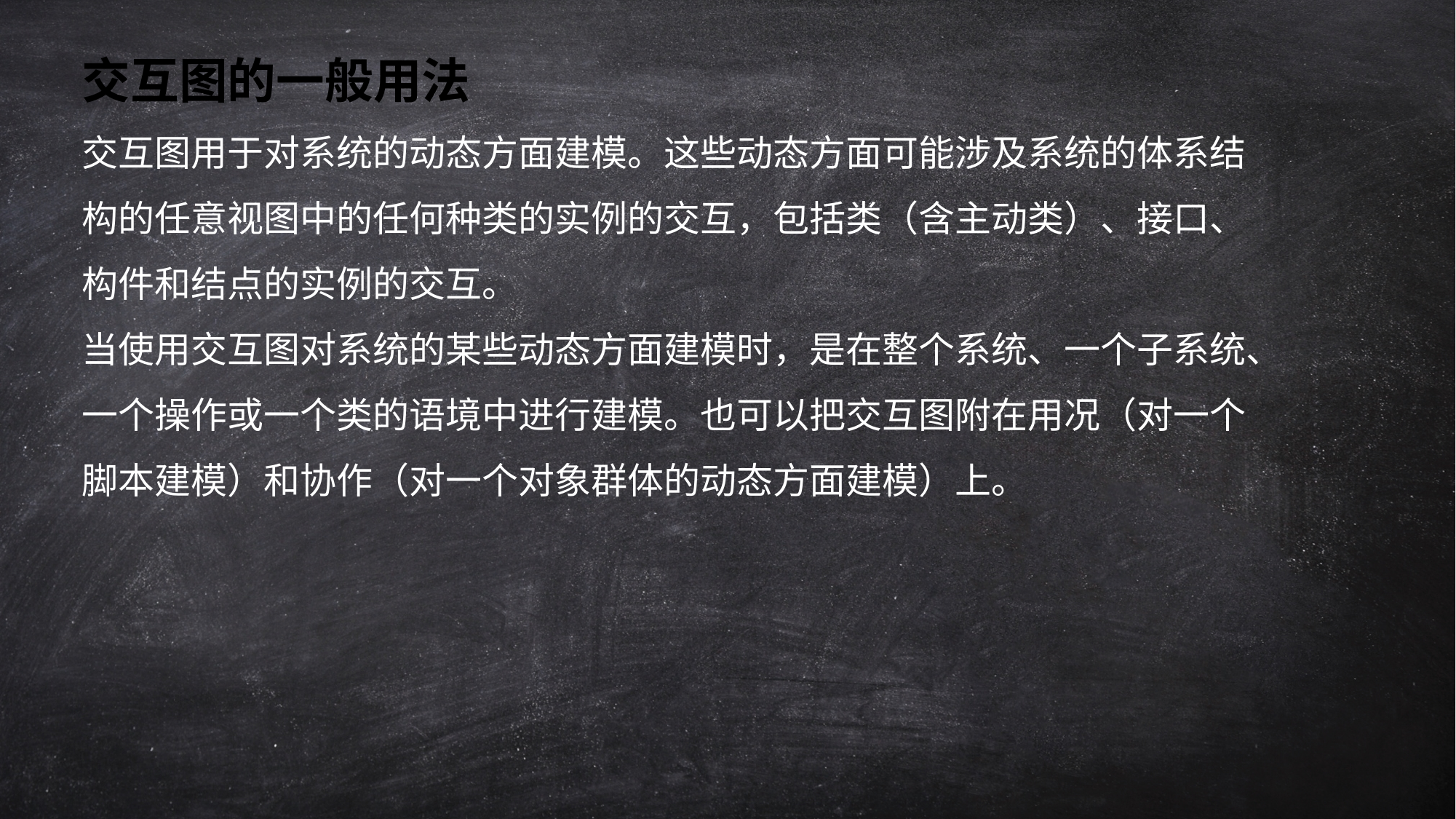

交互图的一般用法
交互图用于对系统的动态方面建模。这些动态方面可能涉及系统的体系结构的任意视图中的任何种类的实例的交互，包括类（含主动类）、接口、构件和结点的实例的交互。
当使用交互图对系统的某些动态方面建模时，是在整个系统、一个子系统、一个操作或一个类的语境中进行建模。也可以把交互图附在用况（对一个脚本建模）和协作（对一个对象群体的动态方面建模）上。